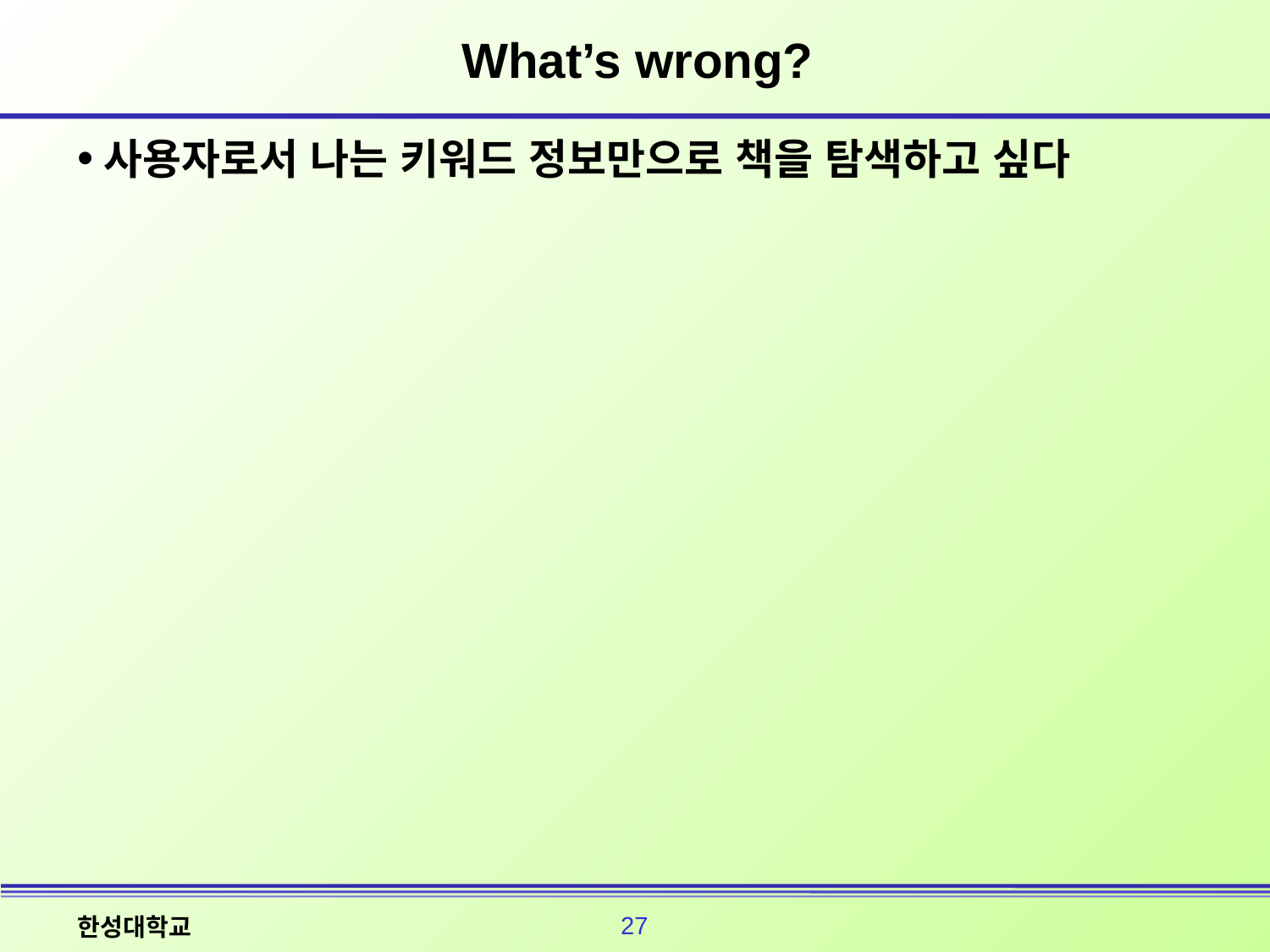

# What’s wrong?
사용자로서 나는 키워드 정보만으로 책을 탐색하고 싶다